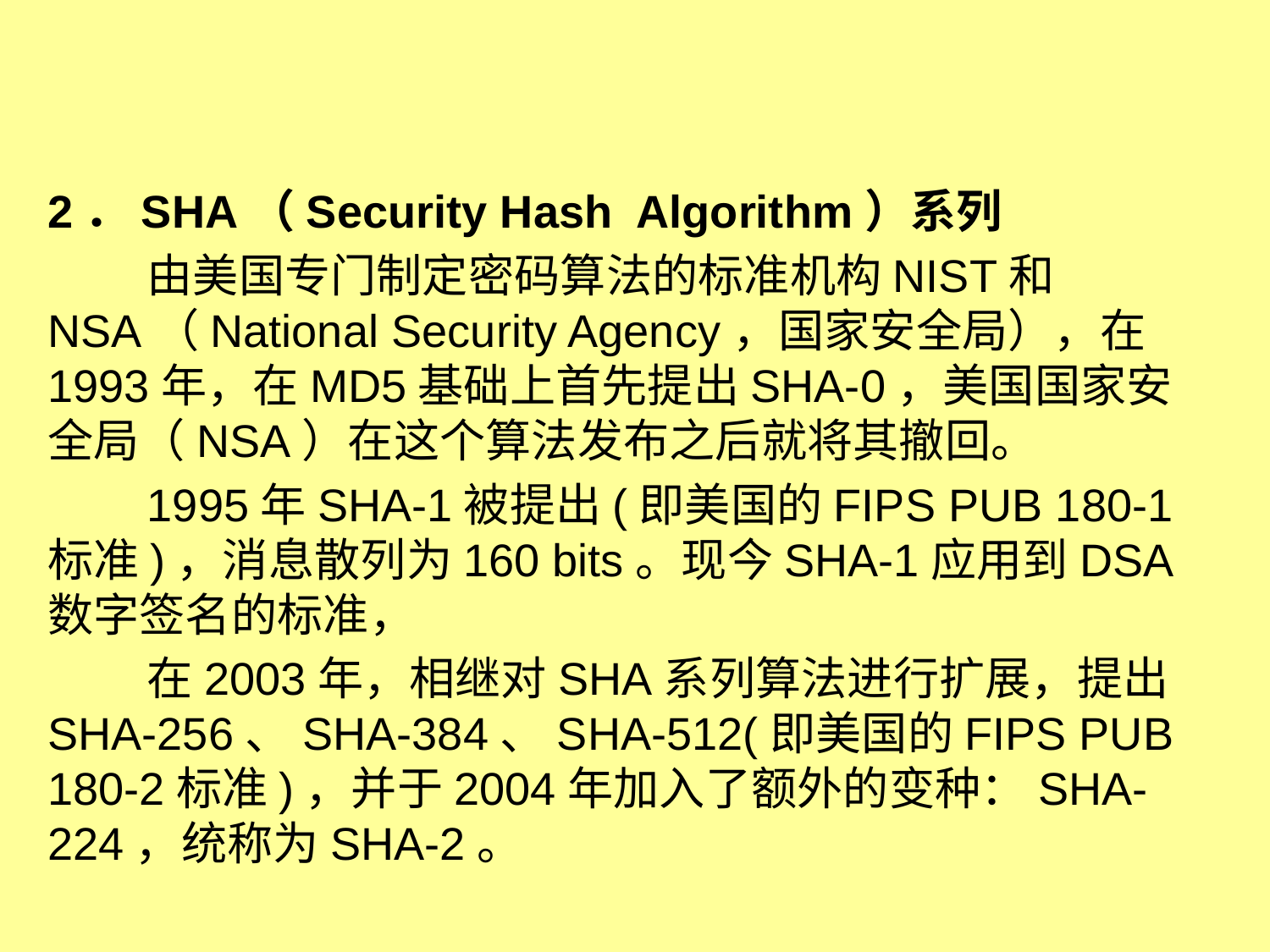

#
2．SHA（Security Hash  Algorithm）系列
由美国专门制定密码算法的标准机构NIST和NSA（National Security Agency，国家安全局），在1993年，在MD5基础上首先提出SHA-0，美国国家安全局（NSA）在这个算法发布之后就将其撤回。
1995年SHA-1被提出(即美国的FIPS PUB 180-1标准)，消息散列为160 bits。现今SHA-1应用到DSA数字签名的标准，
在2003年，相继对SHA系列算法进行扩展，提出SHA-256、SHA-384、SHA-512(即美国的FIPS PUB 180-2标准)，并于2004年加入了额外的变种：SHA-224，统称为SHA-2。